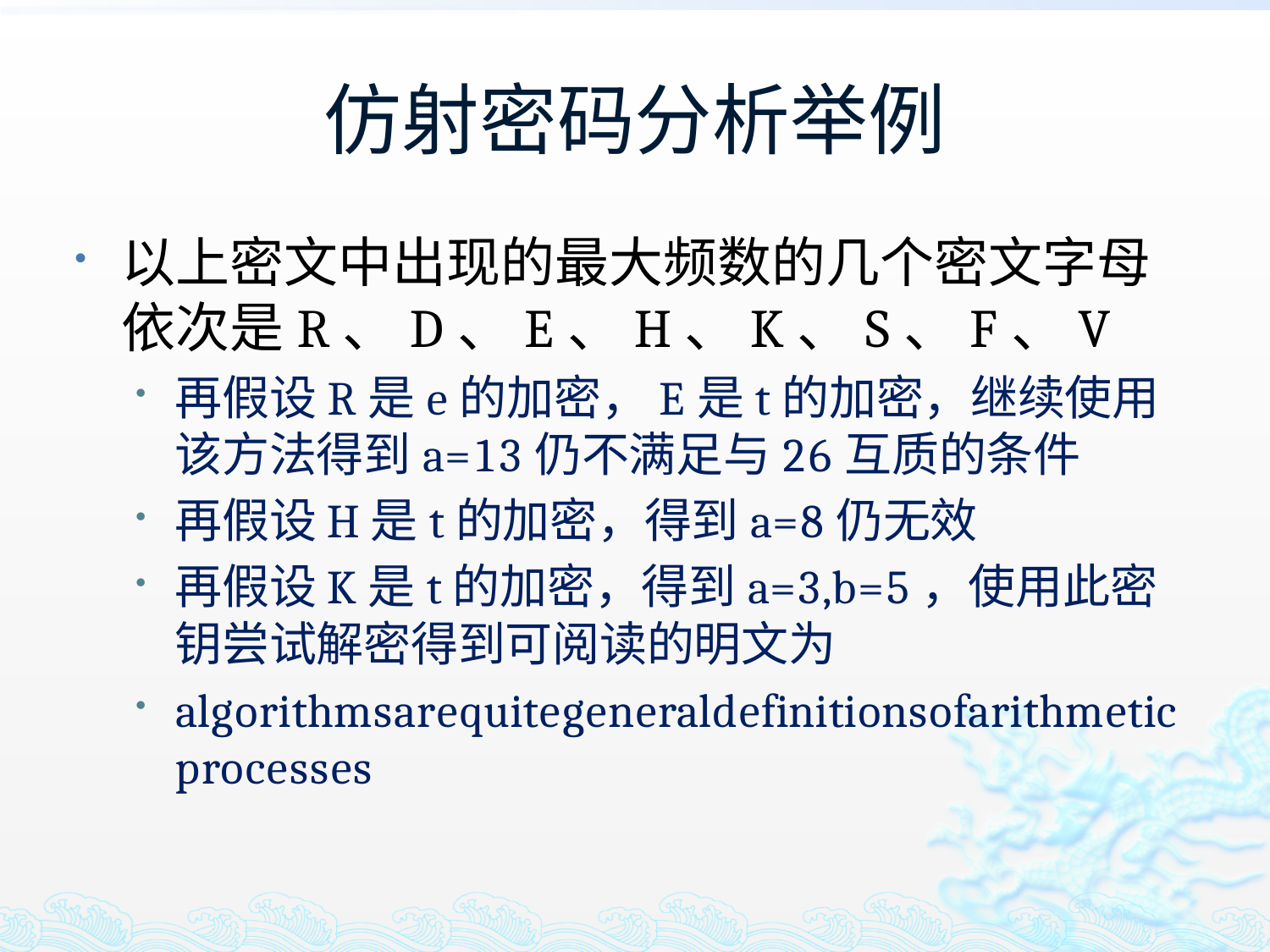

# 仿射密码分析举例
以上密文中出现的最大频数的几个密文字母依次是R、D、E、H、K、S、F、V
再假设R是e的加密，E是t的加密，继续使用该方法得到a=13仍不满足与26互质的条件
再假设H是t的加密，得到a=8仍无效
再假设K是t的加密，得到a=3,b=5，使用此密钥尝试解密得到可阅读的明文为
algorithmsarequitegeneraldefinitionsofarithmeticprocesses